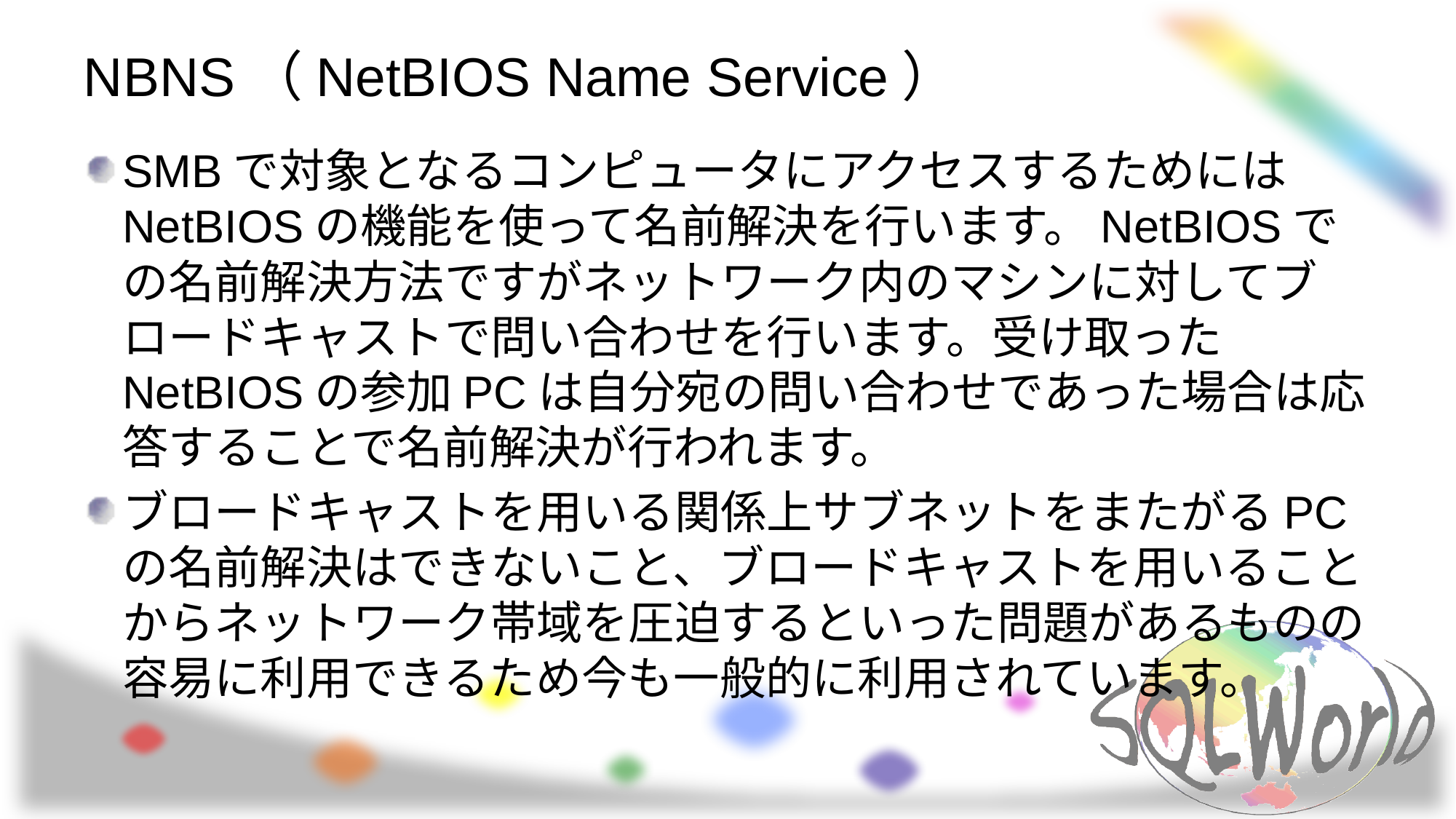

# NBNS（NetBIOS Name Service）
SMBで対象となるコンピュータにアクセスするためにはNetBIOSの機能を使って名前解決を行います。NetBIOSでの名前解決方法ですがネットワーク内のマシンに対してブロードキャストで問い合わせを行います。受け取ったNetBIOSの参加PCは自分宛の問い合わせであった場合は応答することで名前解決が行われます。
ブロードキャストを用いる関係上サブネットをまたがるPCの名前解決はできないこと、ブロードキャストを用いることからネットワーク帯域を圧迫するといった問題があるものの容易に利用できるため今も一般的に利用されています。